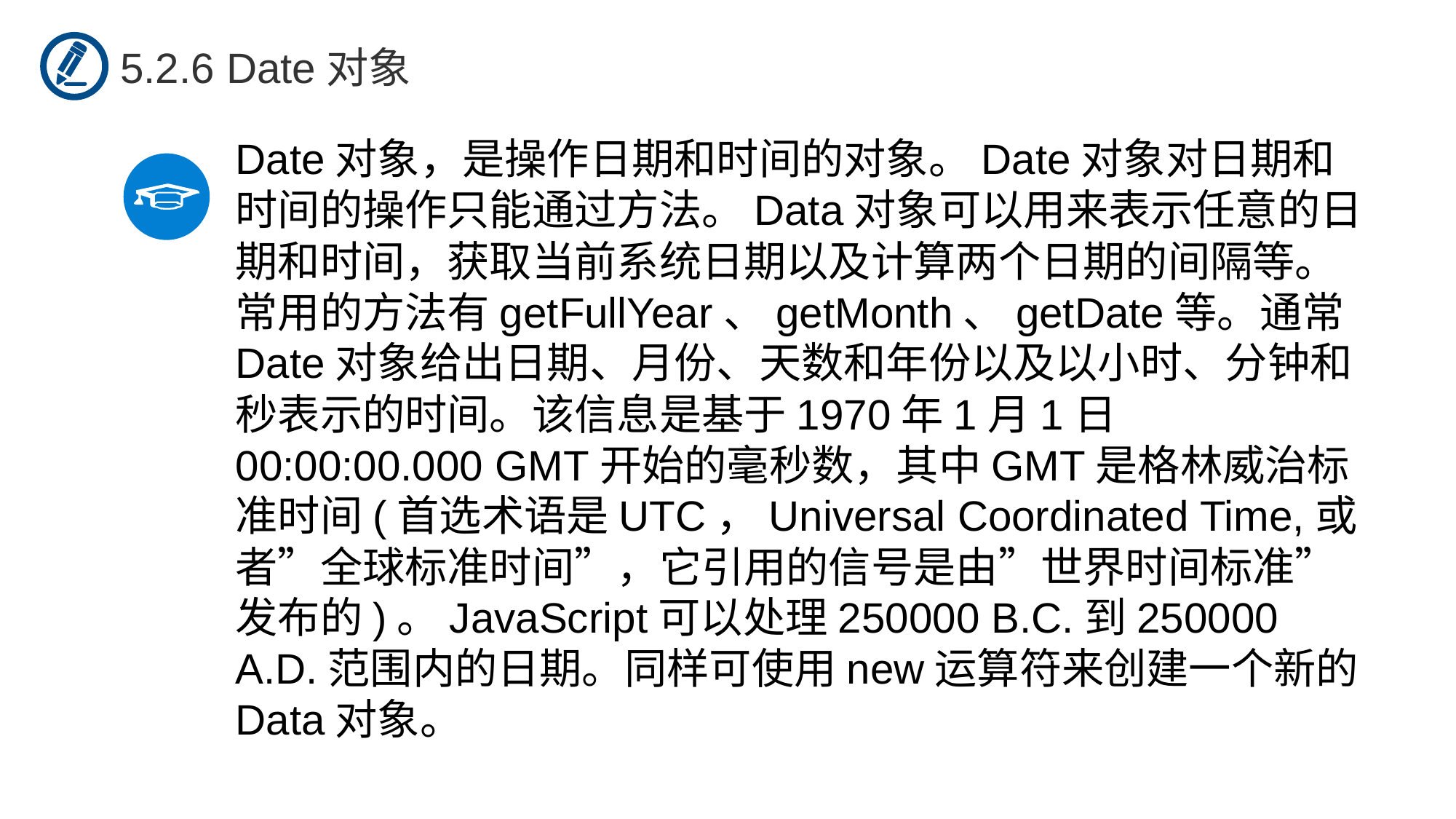

5.2.6 Date对象
Date对象，是操作日期和时间的对象。Date对象对日期和时间的操作只能通过方法。Data对象可以用来表示任意的日期和时间，获取当前系统日期以及计算两个日期的间隔等。常用的方法有getFullYear、getMonth、getDate等。通常Date对象给出日期、月份、天数和年份以及以小时、分钟和秒表示的时间。该信息是基于1970年1月1日00:00:00.000 GMT开始的毫秒数，其中GMT是格林威治标准时间(首选术语是UTC，Universal Coordinated Time,或者”全球标准时间”，它引用的信号是由”世界时间标准”发布的)。JavaScript可以处理250000 B.C.到250000 A.D.范围内的日期。同样可使用new运算符来创建一个新的Data对象。